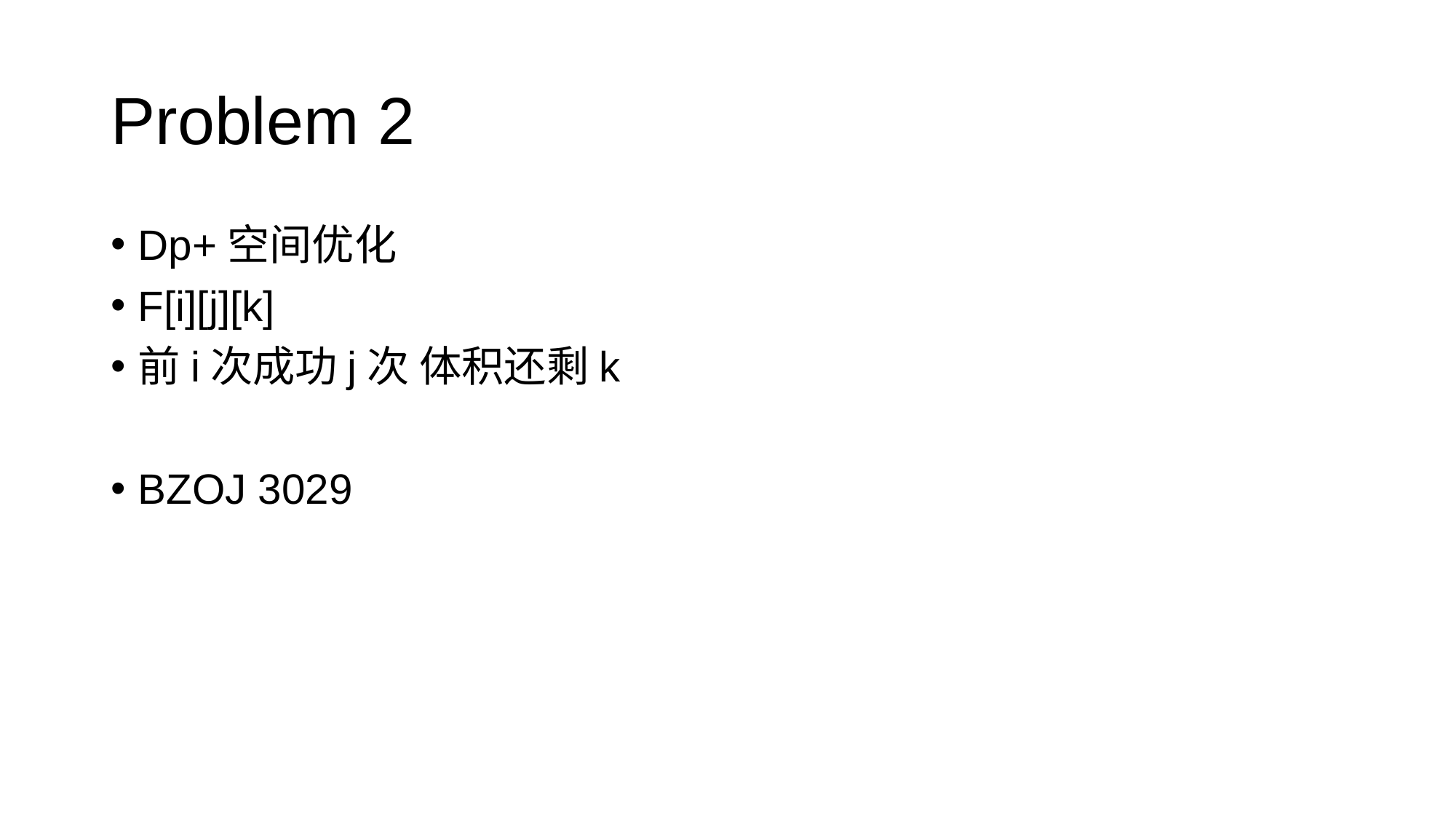

# Problem 2
Dp+空间优化
F[i][j][k]
前i次成功j次 体积还剩k

BZOJ 3029